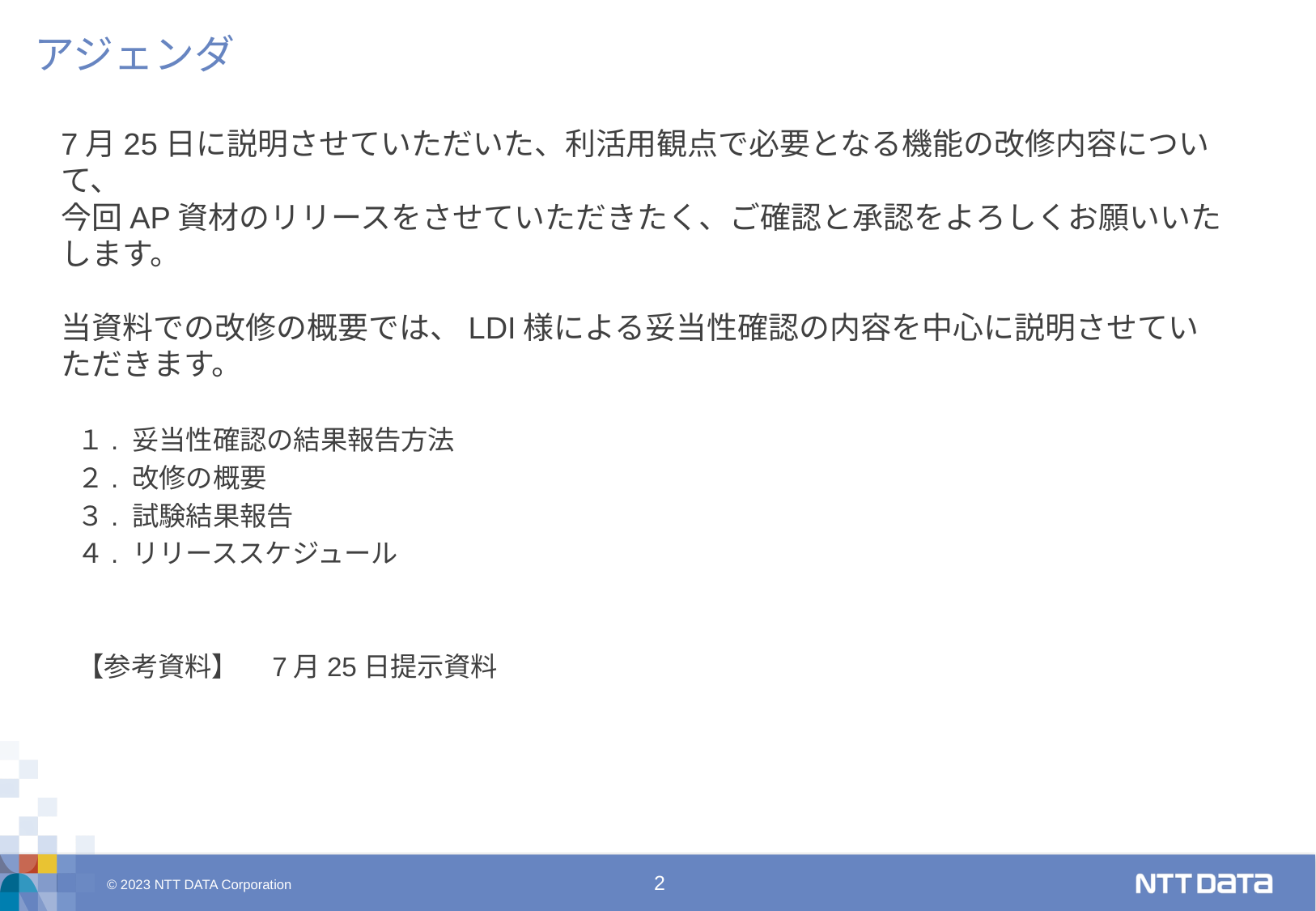

# アジェンダ
7月25日に説明させていただいた、利活用観点で必要となる機能の改修内容について、
今回AP資材のリリースをさせていただきたく、ご確認と承認をよろしくお願いいたします。

当資料での改修の概要では、LDI様による妥当性確認の内容を中心に説明させていただきます。
１. 妥当性確認の結果報告方法
２. 改修の概要
３. 試験結果報告
４. リリーススケジュール

【参考資料】　7月25日提示資料